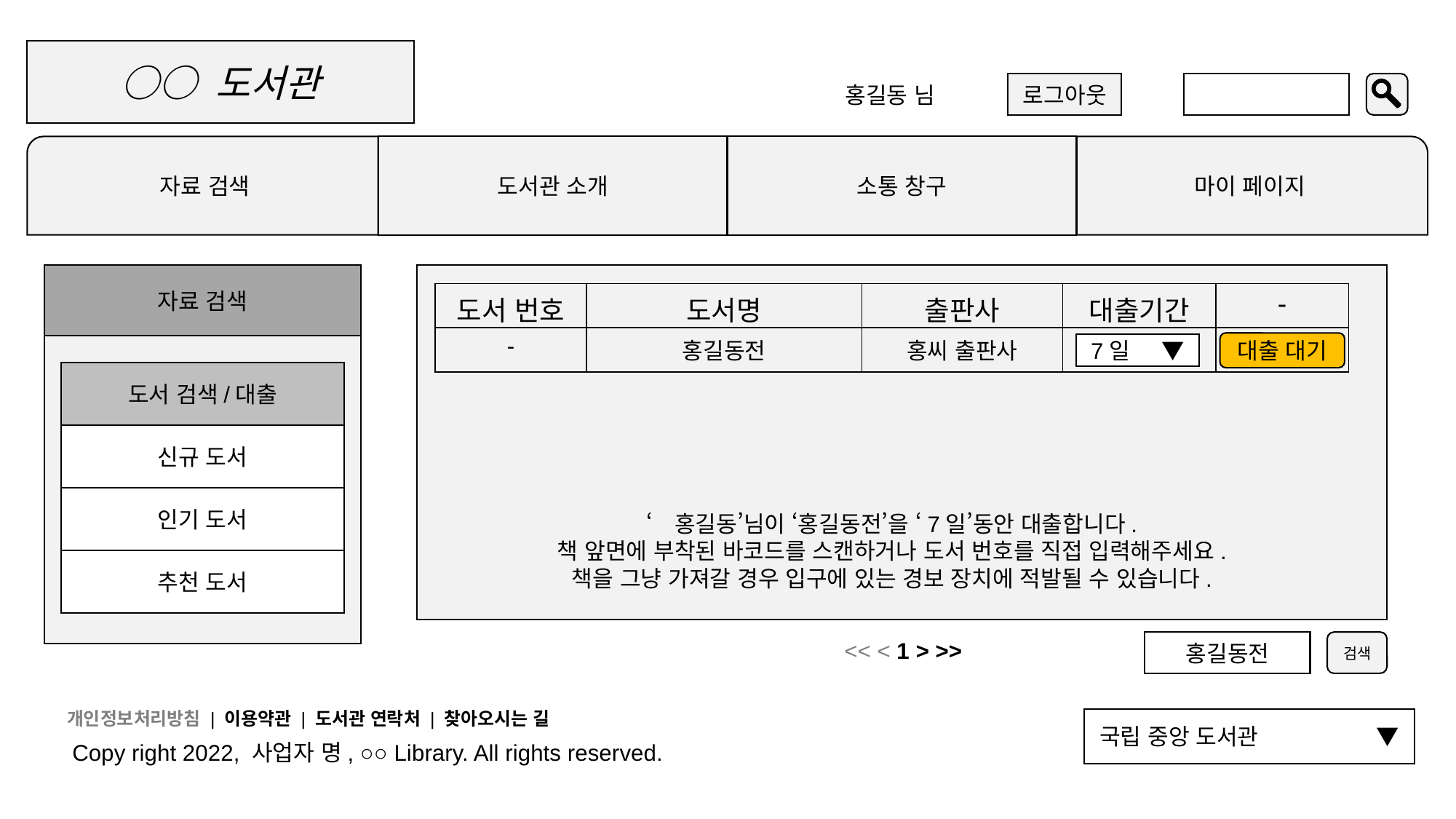

○○ 도서관
홍길동 님
로그아웃

자료 검색
도서관 소개
소통 창구
마이 페이지
자료 검색

| 도서 번호 | 도서명 | 출판사 | 대출기간 | - |
| --- | --- | --- | --- | --- |
| - | 홍길동전 | 홍씨 출판사 |  |  |
대출 대기
7일     ▼

도서 검색/대출
신규 도서
인기 도서
추천 도서
‘홍길동’님이 ‘홍길동전’을 ‘7일’동안 대출합니다.
책 앞면에 부착된 바코드를 스캔하거나 도서 번호를 직접 입력해주세요.
책을 그냥 가져갈 경우 입구에 있는 경보 장치에 적발될 수 있습니다.
<< < 1 > >>
홍길동전
검색
개인정보처리방침 | 이용약관 | 도서관 연락처 | 찾아오시는 길
Copy right 2022, 사업자 명, ○○ Library. All rights reserved.
국립 중앙 도서관	　　  ▼